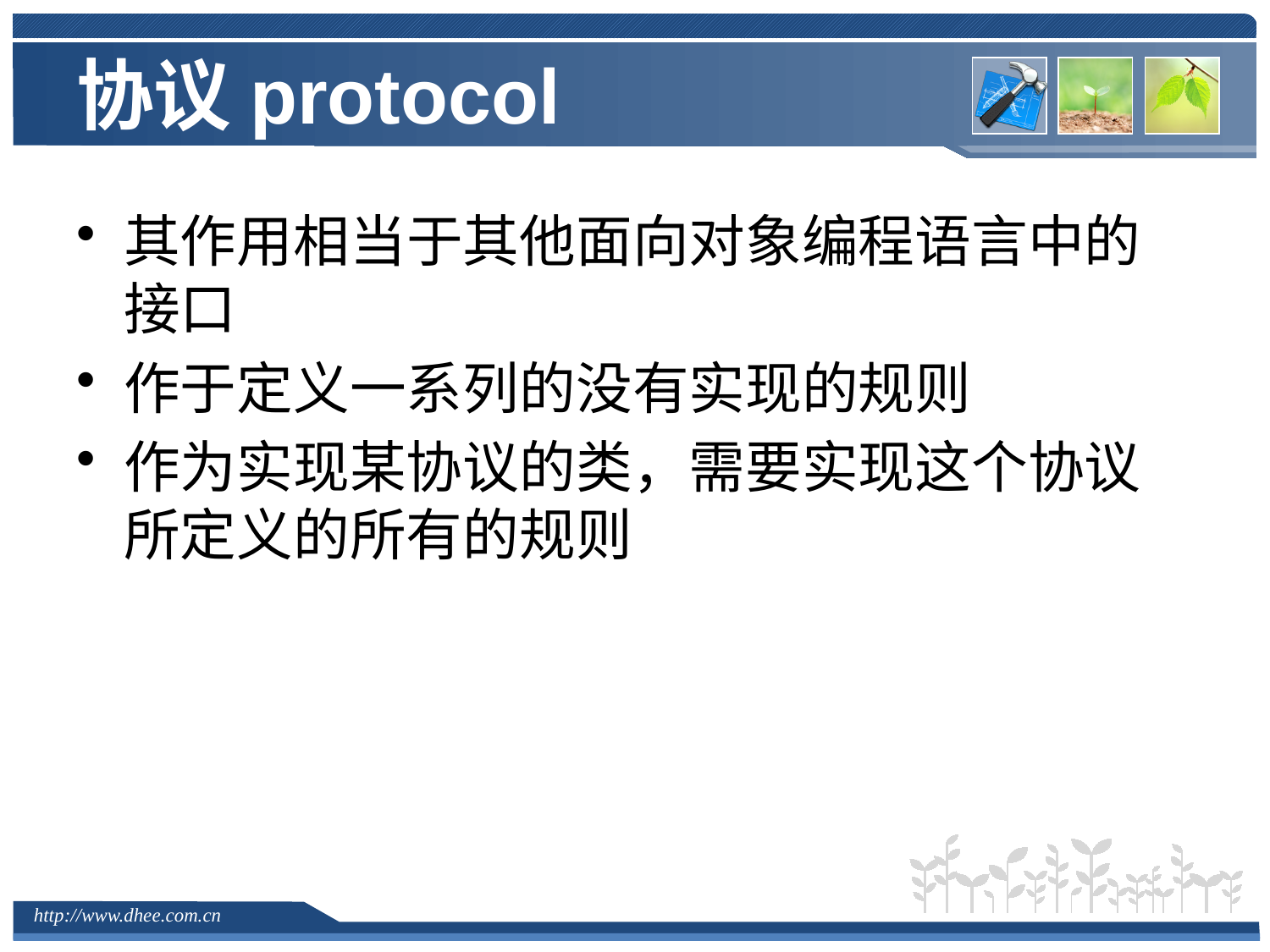

# 协议protocol
其作用相当于其他面向对象编程语言中的接口
作于定义一系列的没有实现的规则
作为实现某协议的类，需要实现这个协议所定义的所有的规则